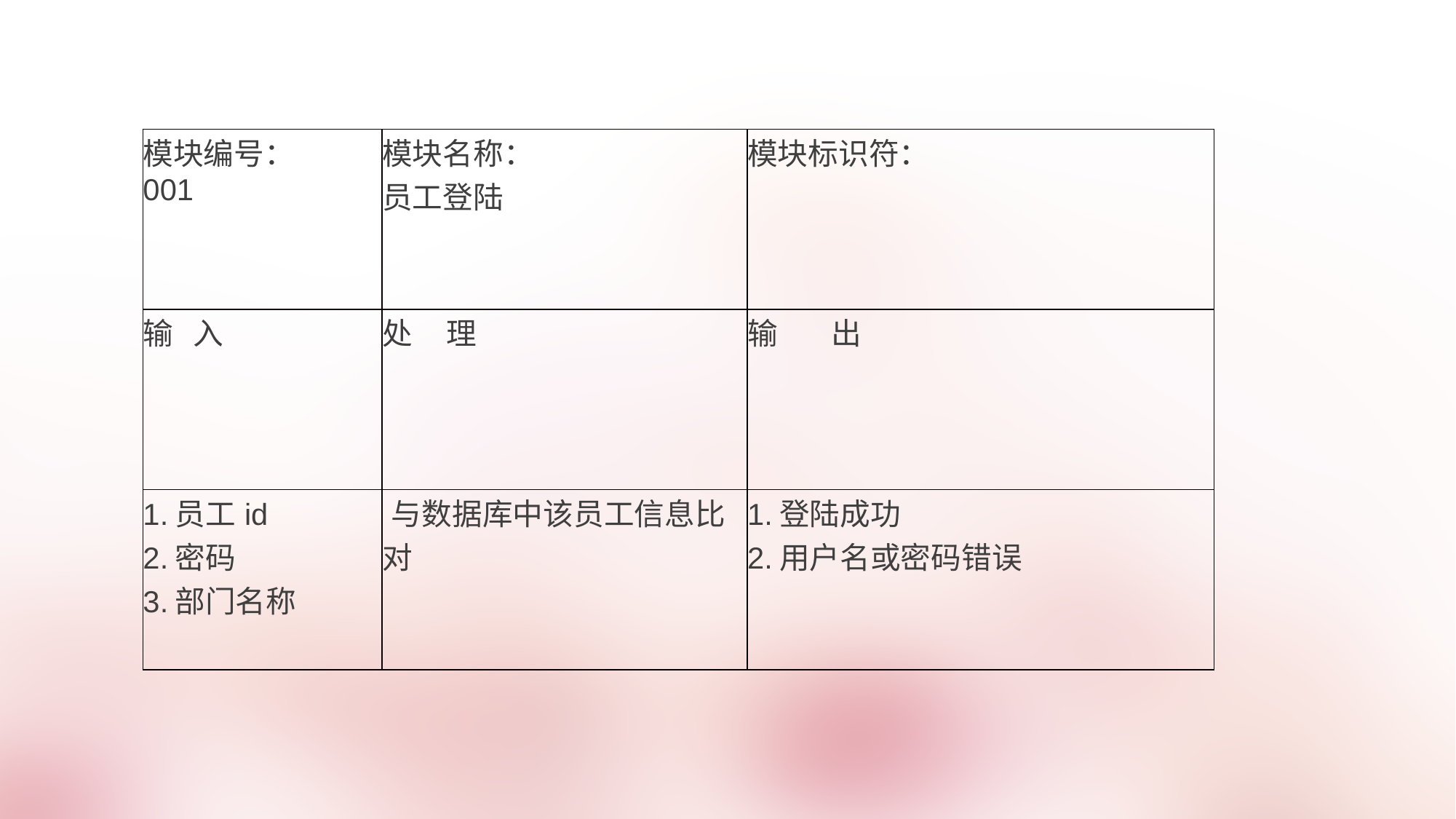

| 模块编号： 001 | 模块名称： 员工登陆 | 模块标识符： |
| --- | --- | --- |
| 输 入 | 处 理 | 输 出 |
| 1.员工id 2.密码 3.部门名称 | 与数据库中该员工信息比对 | 1.登陆成功 2.用户名或密码错误 |